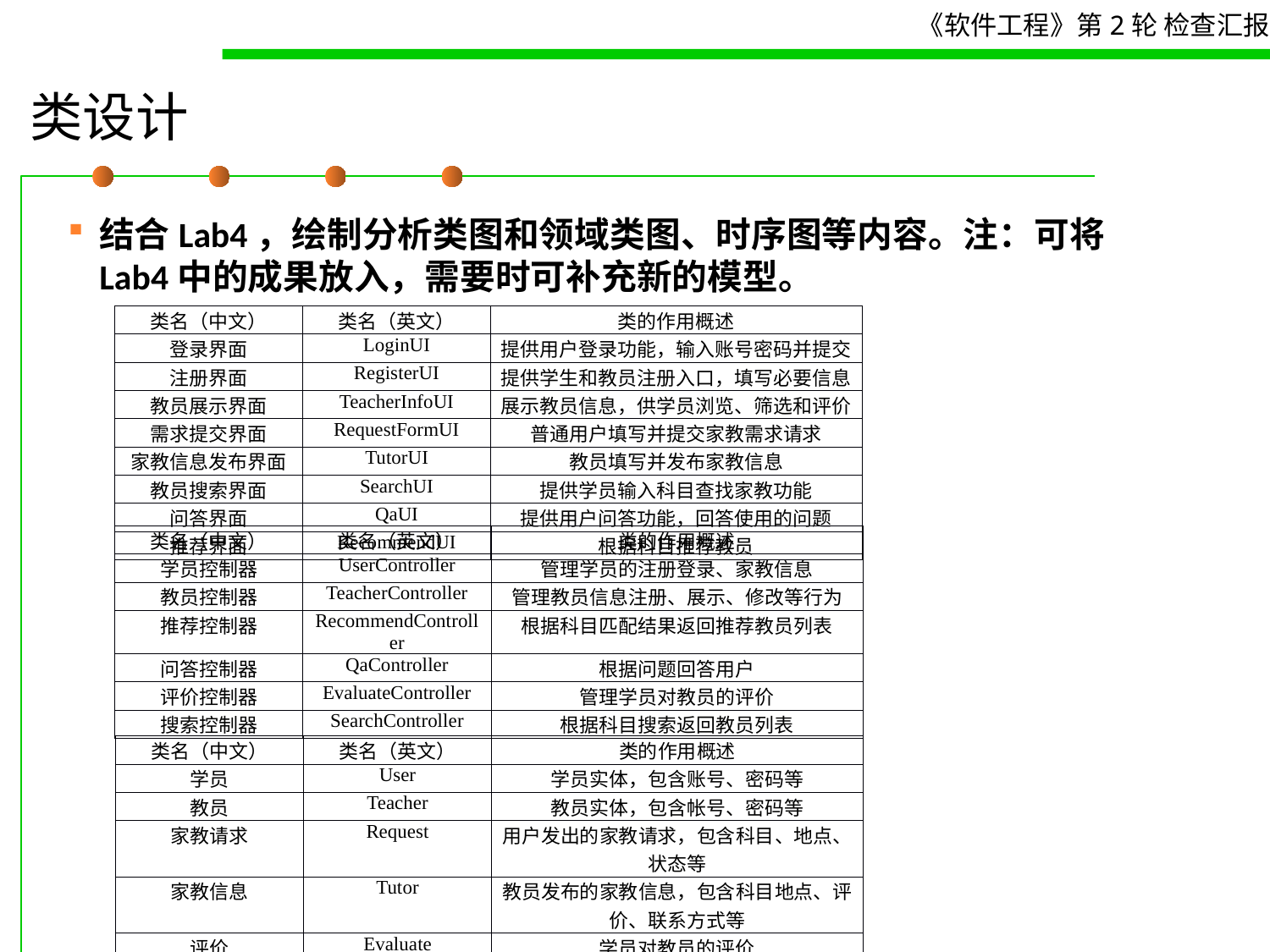

# 类设计
结合Lab4，绘制分析类图和领域类图、时序图等内容。注：可将Lab4中的成果放入，需要时可补充新的模型。
| 类名（中文） | 类名（英文） | 类的作用概述 |
| --- | --- | --- |
| 登录界面 | LoginUI | 提供用户登录功能，输入账号密码并提交 |
| 注册界面 | RegisterUI | 提供学生和教员注册入口，填写必要信息 |
| 教员展示界面 | TeacherInfoUI | 展示教员信息，供学员浏览、筛选和评价 |
| 需求提交界面 | RequestFormUI | 普通用户填写并提交家教需求请求 |
| 家教信息发布界面 | TutorUI | 教员填写并发布家教信息 |
| 教员搜索界面 | SearchUI | 提供学员输入科目查找家教功能 |
| 问答界面 | QaUI | 提供用户问答功能，回答使用的问题 |
| 推荐界面 | RecommendUI | 根据科目推荐教员 |
| 类名（中文） | 类名（英文） | 类的作用概述 |
| --- | --- | --- |
| 学员控制器 | UserController | 管理学员的注册登录、家教信息 |
| 教员控制器 | TeacherController | 管理教员信息注册、展示、修改等行为 |
| 推荐控制器 | RecommendController | 根据科目匹配结果返回推荐教员列表 |
| 问答控制器 | QaController | 根据问题回答用户 |
| 评价控制器 | EvaluateController | 管理学员对教员的评价 |
| 搜索控制器 | SearchController | 根据科目搜索返回教员列表 |
| 类名（中文） | 类名（英文） | 类的作用概述 |
| --- | --- | --- |
| 学员 | User | 学员实体，包含账号、密码等 |
| 教员 | Teacher | 教员实体，包含帐号、密码等 |
| 家教请求 | Request | 用户发出的家教请求，包含科目、地点、状态等 |
| 家教信息 | Tutor | 教员发布的家教信息，包含科目地点、评价、联系方式等 |
| 评价 | Evaluate | 学员对教员的评价 |